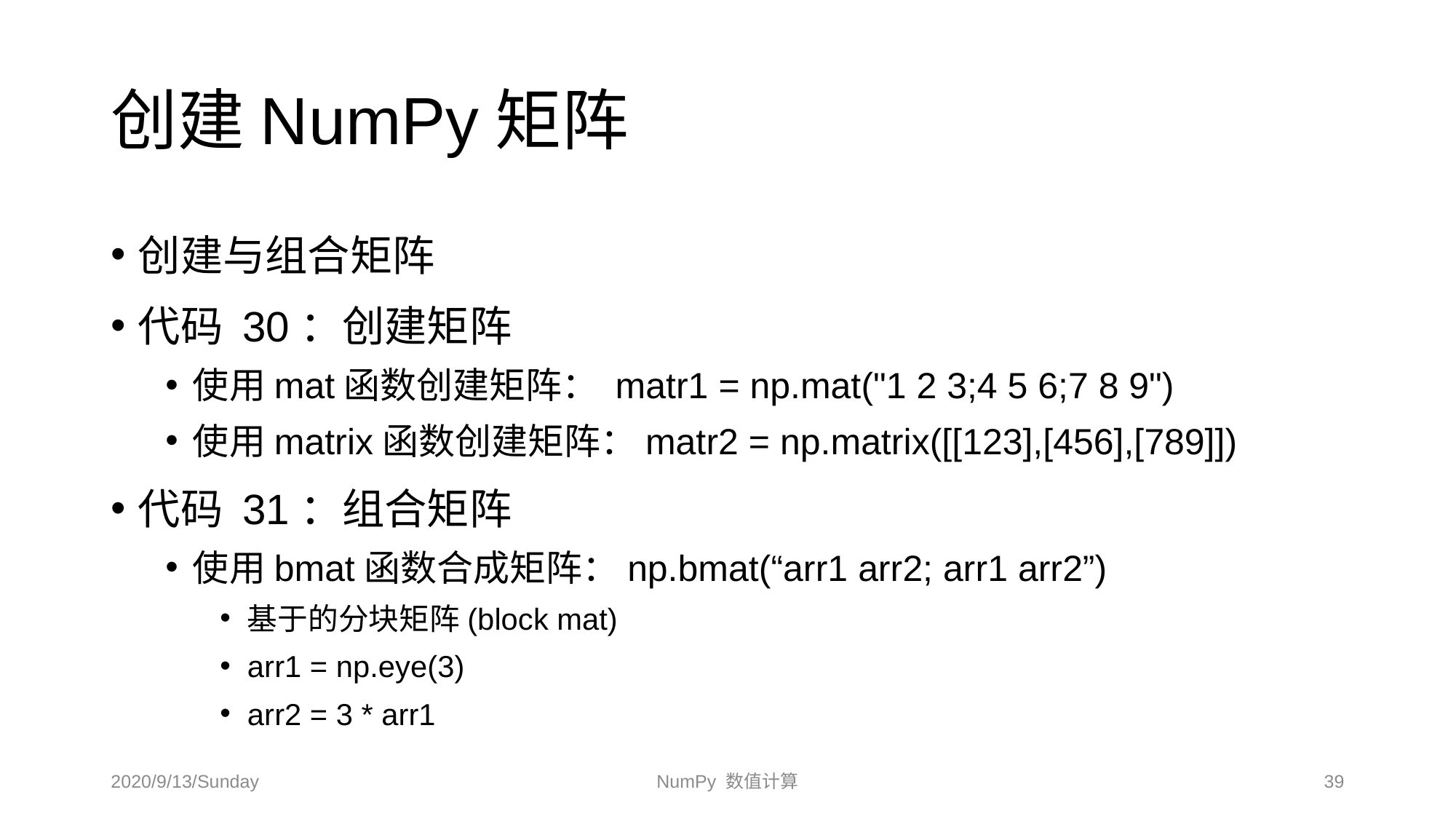

# 创建NumPy矩阵
创建与组合矩阵
代码 30：创建矩阵
使用mat函数创建矩阵： matr1 = np.mat("1 2 3;4 5 6;7 8 9")
使用matrix函数创建矩阵：matr2 = np.matrix([[123],[456],[789]])
代码 31：组合矩阵
使用bmat函数合成矩阵：np.bmat(“arr1 arr2; arr1 arr2”)
基于的分块矩阵(block mat)
arr1 = np.eye(3)
arr2 = 3 * arr1

2020/9/13/Sunday
NumPy 数值计算
39